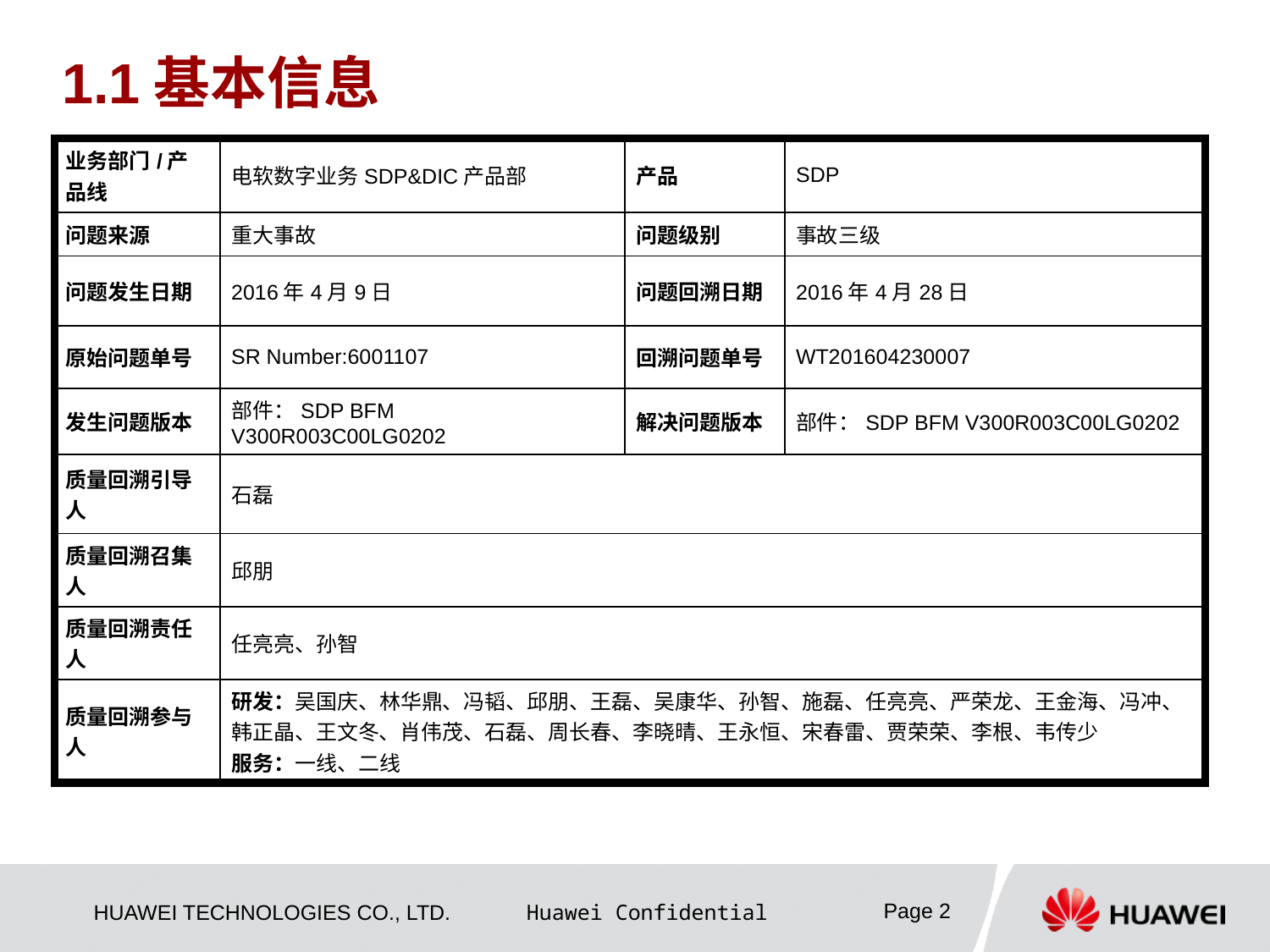

# 1.1基本信息
| 业务部门/产品线 | 电软数字业务SDP&DIC产品部 | 产品 | SDP |
| --- | --- | --- | --- |
| 问题来源 | 重大事故 | 问题级别 | 事故三级 |
| 问题发生日期 | 2016年4月9日 | 问题回溯日期 | 2016年4月28日 |
| 原始问题单号 | SR Number:6001107 | 回溯问题单号 | WT201604230007 |
| 发生问题版本 | 部件：SDP BFM V300R003C00LG0202 | 解决问题版本 | 部件：SDP BFM V300R003C00LG0202 |
| 质量回溯引导人 | 石磊 |  |  |
| 质量回溯召集人 | 邱朋 |  |  |
| 质量回溯责任人 | 任亮亮、孙智 |  |  |
| 质量回溯参与人 | 研发：吴国庆、林华鼎、冯韬、邱朋、王磊、吴康华、孙智、施磊、任亮亮、严荣龙、王金海、冯冲、韩正晶、王文冬、肖伟茂、石磊、周长春、李晓晴、王永恒、宋春雷、贾荣荣、李根、韦传少 服务：一线、二线 |  |  |
Page 2